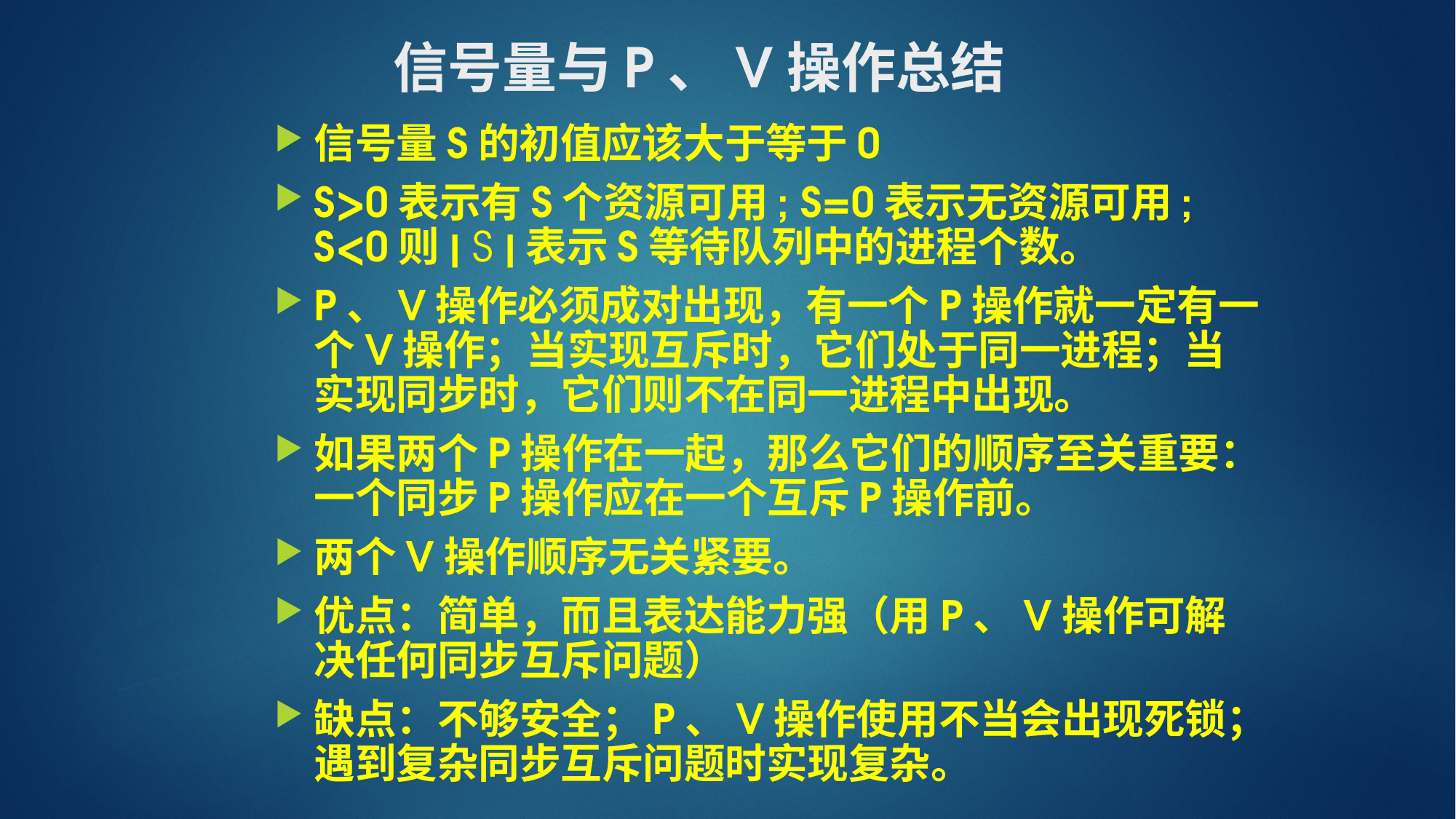

# 信号量与P、V操作总结
信号量S的初值应该大于等于0
S>0表示有S个资源可用; S=0表示无资源可用; S<0则| S |表示S等待队列中的进程个数。
P、V操作必须成对出现，有一个P操作就一定有一个V操作；当实现互斥时，它们处于同一进程；当实现同步时，它们则不在同一进程中出现。
如果两个P操作在一起，那么它们的顺序至关重要：一个同步P操作应在一个互斥P操作前。
两个V操作顺序无关紧要。
优点：简单，而且表达能力强（用P、V操作可解决任何同步互斥问题）
缺点：不够安全；P、V操作使用不当会出现死锁；遇到复杂同步互斥问题时实现复杂。